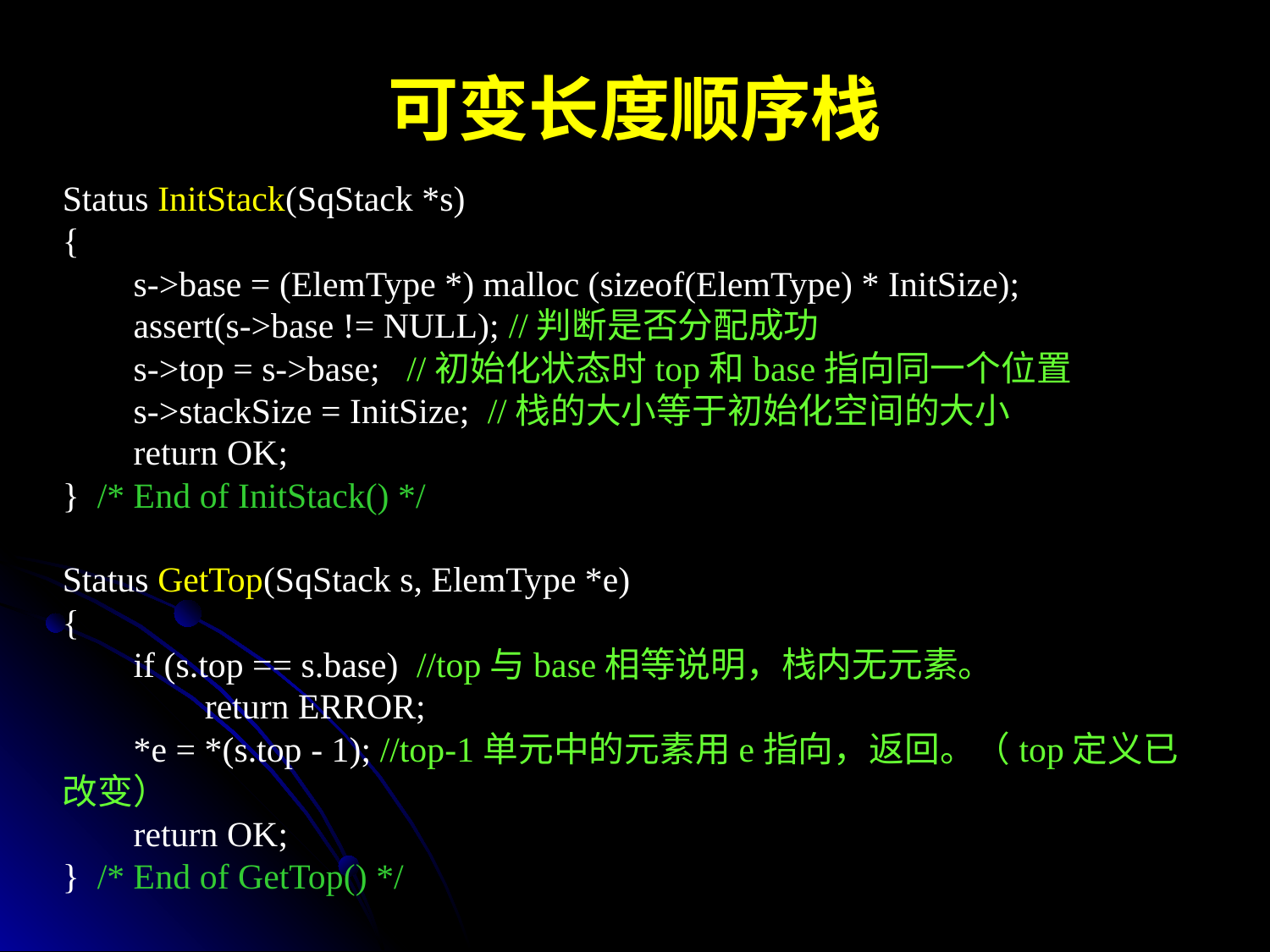

# 可变长度顺序栈
Status InitStack(SqStack *s)
{
        s->base = (ElemType *) malloc (sizeof(ElemType) * InitSize);
        assert(s->base != NULL); //判断是否分配成功
        s->top = s->base;   //初始化状态时top和base指向同一个位置
        s->stackSize = InitSize;  //栈的大小等于初始化空间的大小
        return OK;
}  /* End of InitStack() */

Status GetTop(SqStack s, ElemType *e)
{
        if (s.top == s.base)  //top与base相等说明，栈内无元素。
                return ERROR;
        *e = *(s.top - 1); //top-1单元中的元素用e指向，返回。（top定义已改变）
        return OK;
}  /* End of GetTop() */